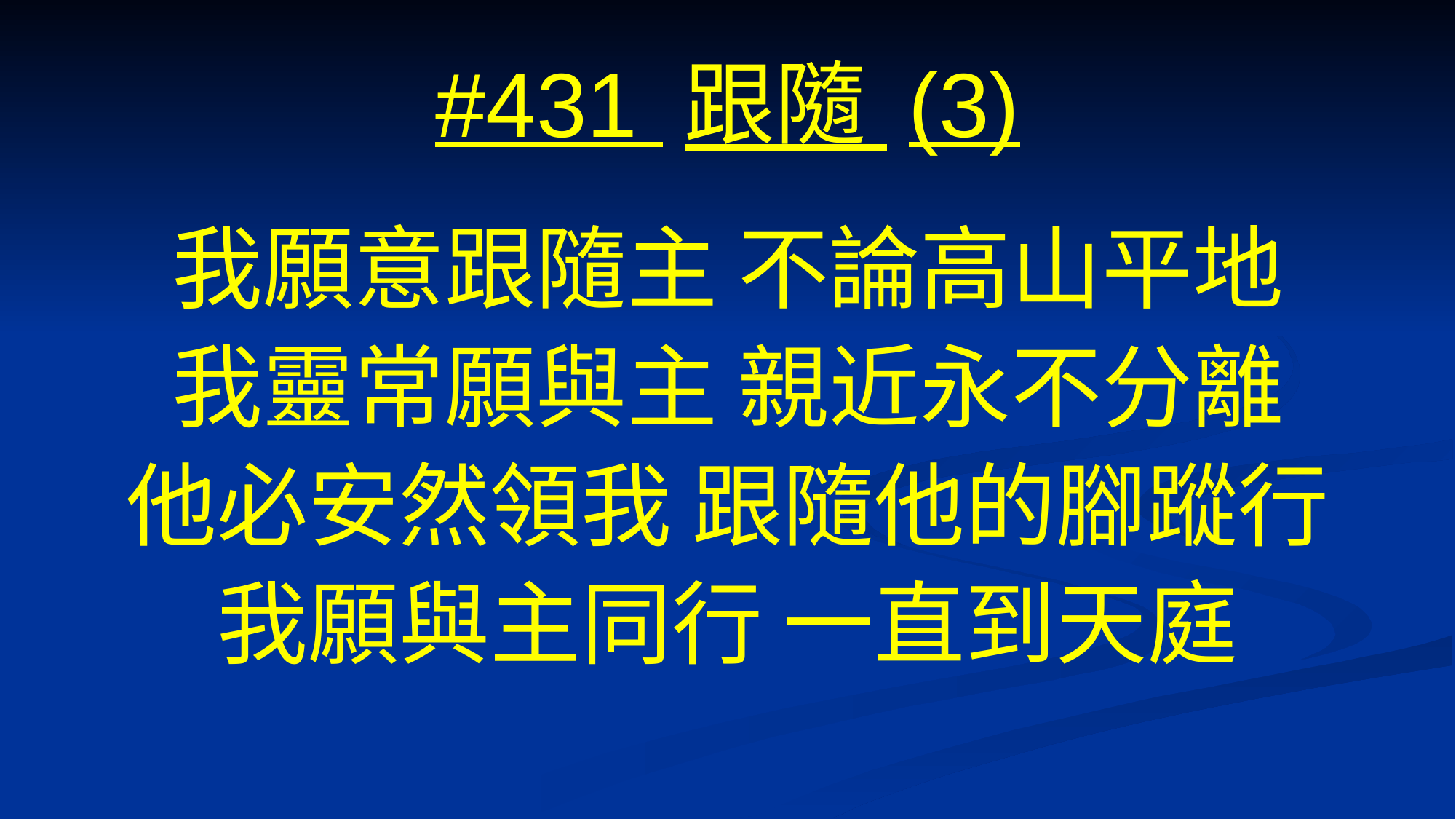

# #431 跟隨 (3)
我願意跟隨主 不論高山平地
我靈常願與主 親近永不分離
他必安然領我 跟隨他的腳蹤行
我願與主同行 一直到天庭